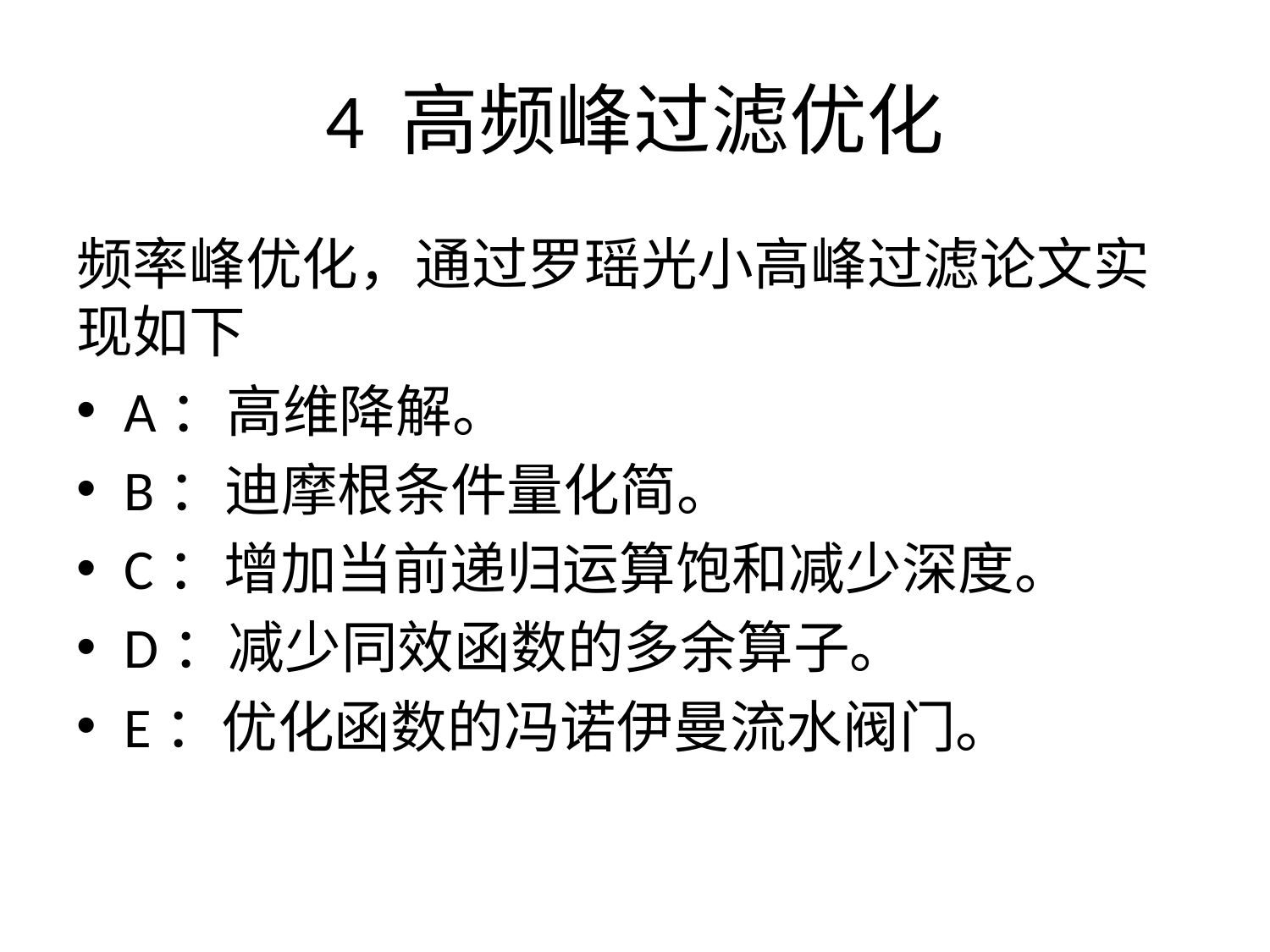

# 4 高频峰过滤优化
频率峰优化，通过罗瑶光小高峰过滤论文实现如下
A：高维降解。
B：迪摩根条件量化简。
C：增加当前递归运算饱和减少深度。
D：减少同效函数的多余算子。
E：优化函数的冯诺伊曼流水阀门。